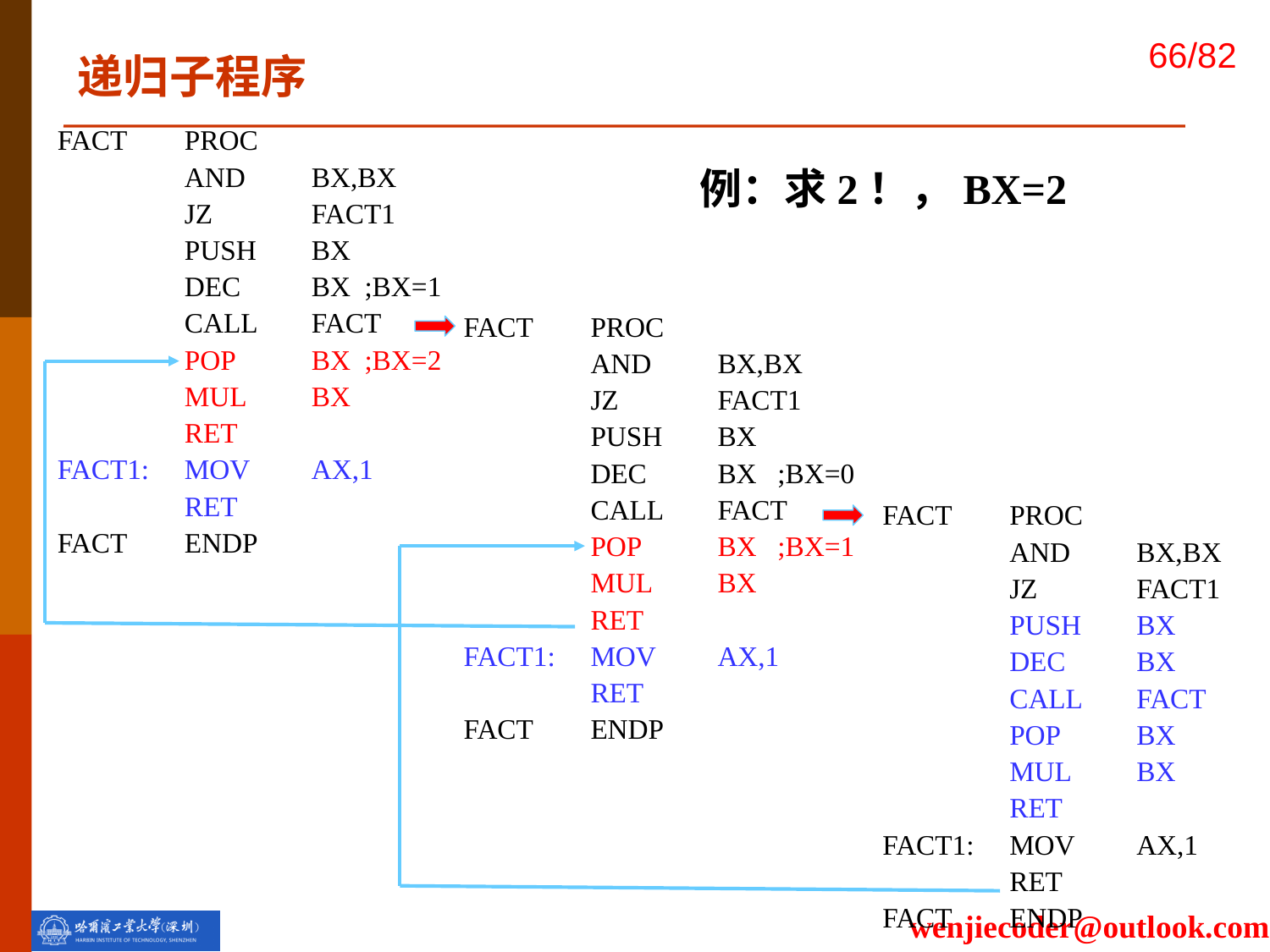

递归子程序
FACT	PROC
	AND	BX,BX
	JZ	FACT1
	PUSH	BX
	DEC	BX  ;BX=1
	CALL	FACT
	POP	BX  ;BX=2
	MUL	BX
	RET
FACT1:	MOV	AX,1
	RET
FACT	ENDP
例：求2！，BX=2

FACT	PROC
	AND	BX,BX
	JZ	FACT1
	PUSH	BX
	DEC	BX   ;BX=0
	CALL	FACT
	POP	BX   ;BX=1
	MUL	BX
	RET
FACT1:	MOV	AX,1
	RET
FACT	ENDP

FACT	PROC
	AND	BX,BX
	JZ	FACT1
	PUSH	BX
	DEC	BX
	CALL	FACT
	POP	BX
	MUL	BX
	RET
FACT1:	MOV	AX,1
	RET
FACT	ENDP